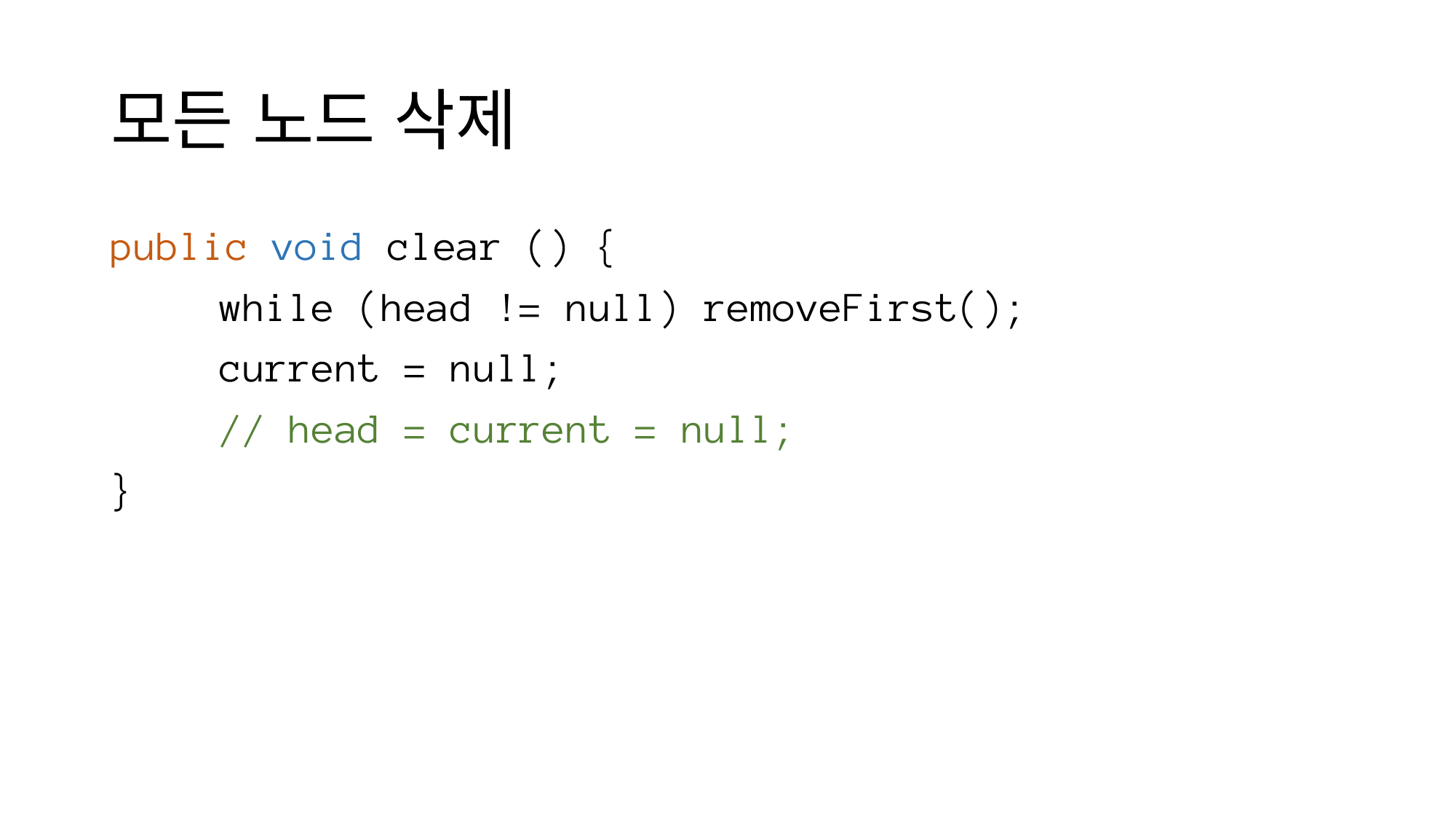

# 모든 노드 삭제
public void clear () {
	while (head != null) removeFirst();
	current = null;
	// head = current = null;
}